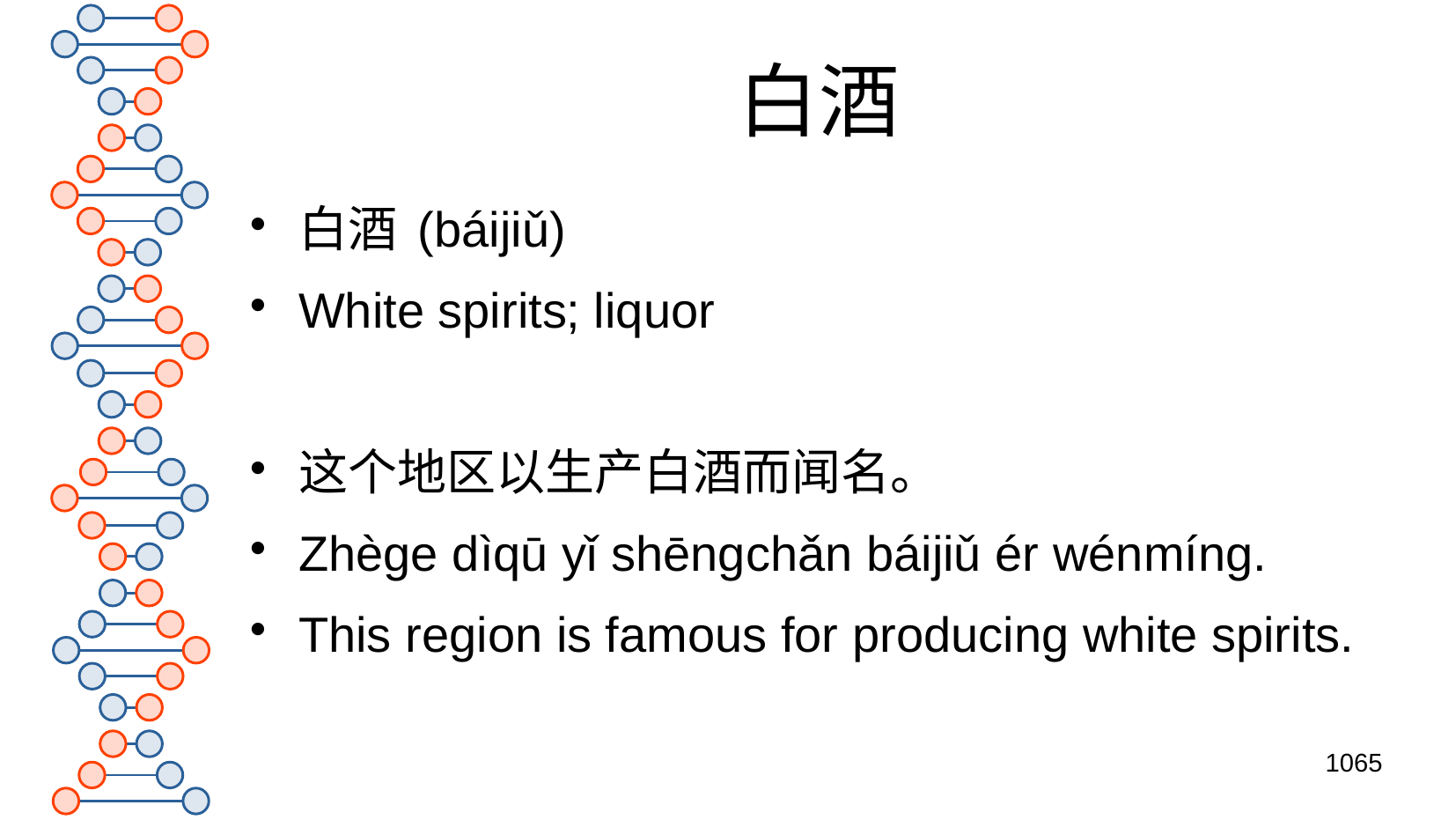

# 白酒
白酒 (báijiǔ)
White spirits; liquor

这个地区以生产白酒而闻名。
Zhège dìqū yǐ shēngchǎn báijiǔ ér wénmíng.
This region is famous for producing white spirits.

1065